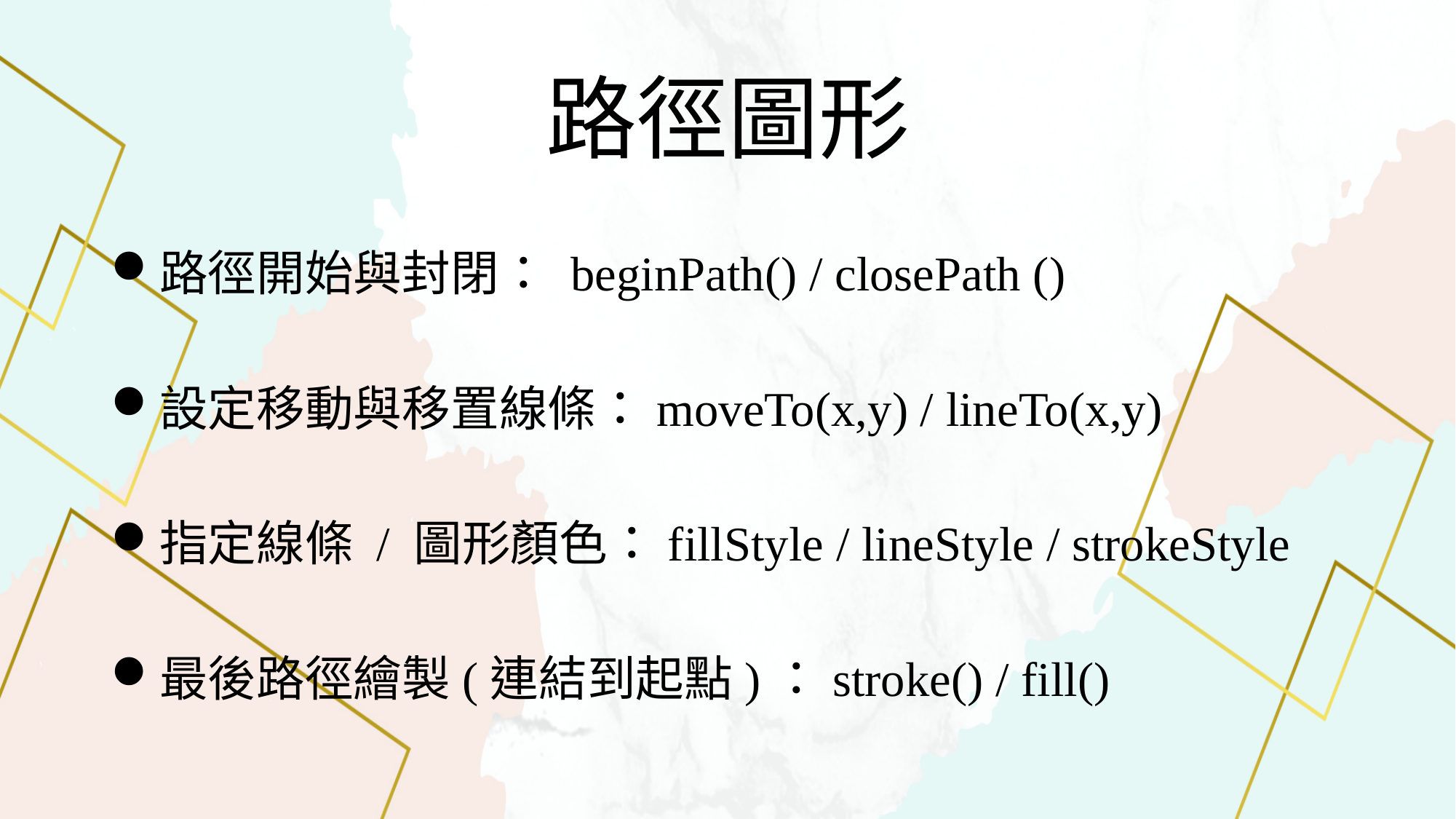

# 路徑圖形
路徑開始與封閉： beginPath() / closePath ()

設定移動與移置線條：moveTo(x,y) / lineTo(x,y)

指定線條 / 圖形顏色：fillStyle / lineStyle / strokeStyle

最後路徑繪製(連結到起點)：stroke() / fill()